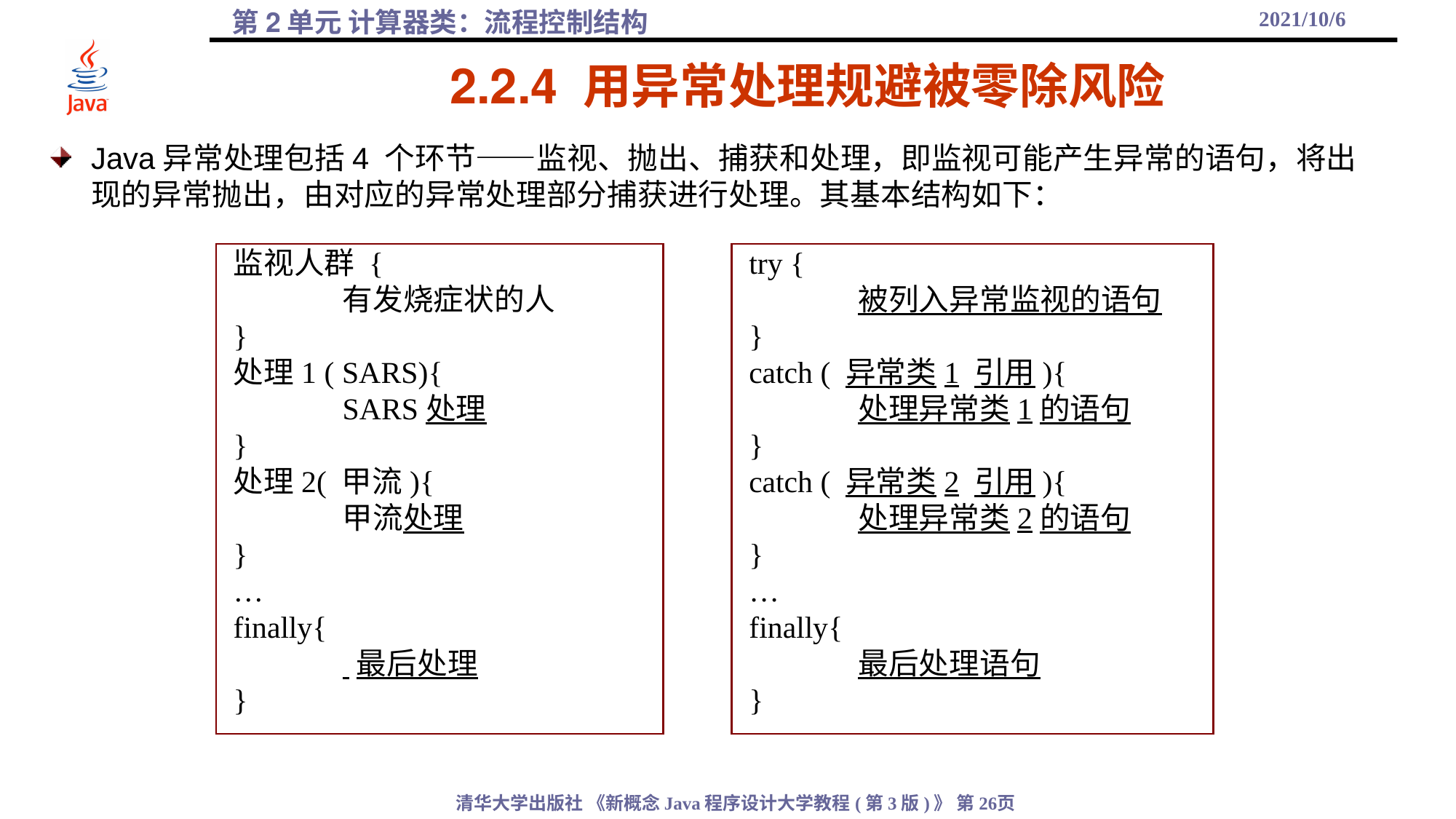

2021/10/6
# 2.2.4 用异常处理规避被零除风险
Java异常处理包括4 个环节——监视、抛出、捕获和处理，即监视可能产生异常的语句，将出现的异常抛出，由对应的异常处理部分捕获进行处理。其基本结构如下：
监视人群 {
	有发烧症状的人
}
处理1 ( SARS){
	SARS处理
}
处理2( 甲流){
	甲流处理
}
…
finally{
	 最后处理
}
try {
	被列入异常监视的语句
}
catch ( 异常类1 引用){
	处理异常类1的语句
}
catch ( 异常类2 引用){
	处理异常类2的语句
}
…
finally{
	最后处理语句
}